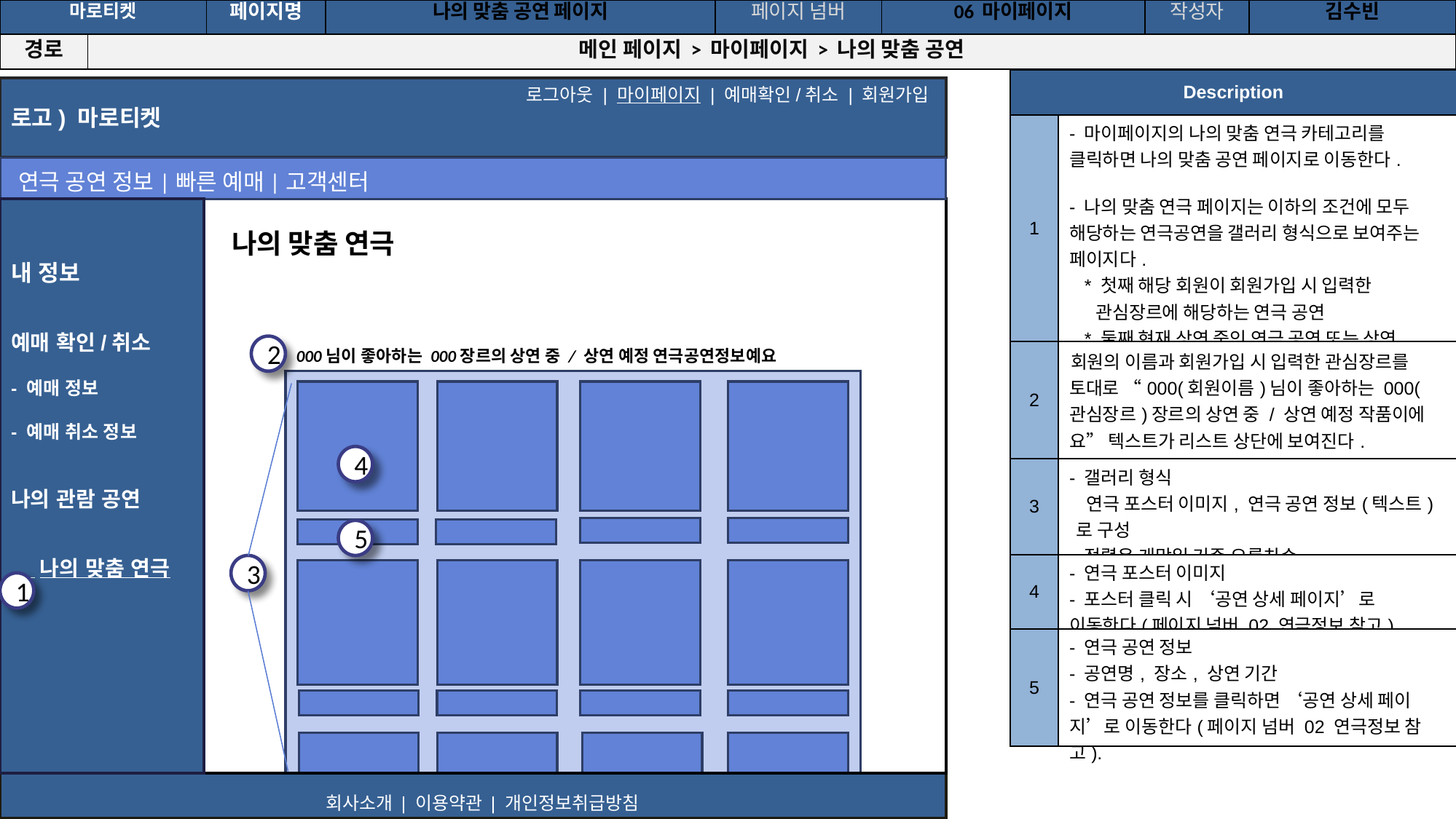

공간(오피스) 대여 시스템
| 마로티켓 |  | 페이지명 | 나의 맞춤 공연 페이지 | 페이지 넘버 | 06 마이페이지 | 작성자 | 김수빈 |
| --- | --- | --- | --- | --- | --- | --- | --- |
| 경로 | 메인 페이지 > 마이페이지 > 나의 맞춤 공연 |  |  |  |  |  |  |
| Description |  |
| --- | --- |
| 1 | - 마이페이지의 나의 맞춤 연극 카테고리를 클릭하면 나의 맞춤 공연 페이지로 이동한다. - 나의 맞춤 연극 페이지는 이하의 조건에 모두 해당하는 연극공연을 갤러리 형식으로 보여주는 페이지다. \* 첫째 해당 회원이 회원가입 시 입력한 관심장르에 해당하는 연극 공연 \* 둘째 현재 상연 중인 연극 공연 또는 상연 예정인 연극 공연 |
| 2 | 회원의 이름과 회원가입 시 입력한 관심장르를 토대로 “000(회원이름)님이 좋아하는 000(관심장르)장르의 상연 중 / 상연 예정 작품이에요” 텍스트가 리스트 상단에 보여진다. |
| 3 | - 갤러리 형식 연극 포스터 이미지, 연극 공연 정보(텍스트)로 구성 - 정렬은 개막일 기준 오름차순 |
| 4 | - 연극 포스터 이미지 - 포스터 클릭 시 ‘공연 상세 페이지’로 이동한다(페이지 넘버 02 연극정보 참고). |
| 5 | - 연극 공연 정보 - 공연명, 장소, 상연 기간 - 연극 공연 정보를 클릭하면 ‘공연 상세 페이지’로 이동한다(페이지 넘버 02 연극정보 참고). |
로고) 마로티켓
로그아웃 | 마이페이지 | 예매확인/취소 | 회원가입

연극 공연 정보|빠른 예매|고객센터

내 정보

예매 확인/취소
- 예매 정보
- 예매 취소 정보

나의 관람 공연

    나의 맞춤 연극
나의 맞춤 연극
2
000님이 좋아하는 000장르의 상연 중 / 상연 예정 연극공연정보예요

4
5
3
1
회사소개 | 이용약관 | 개인정보취급방침